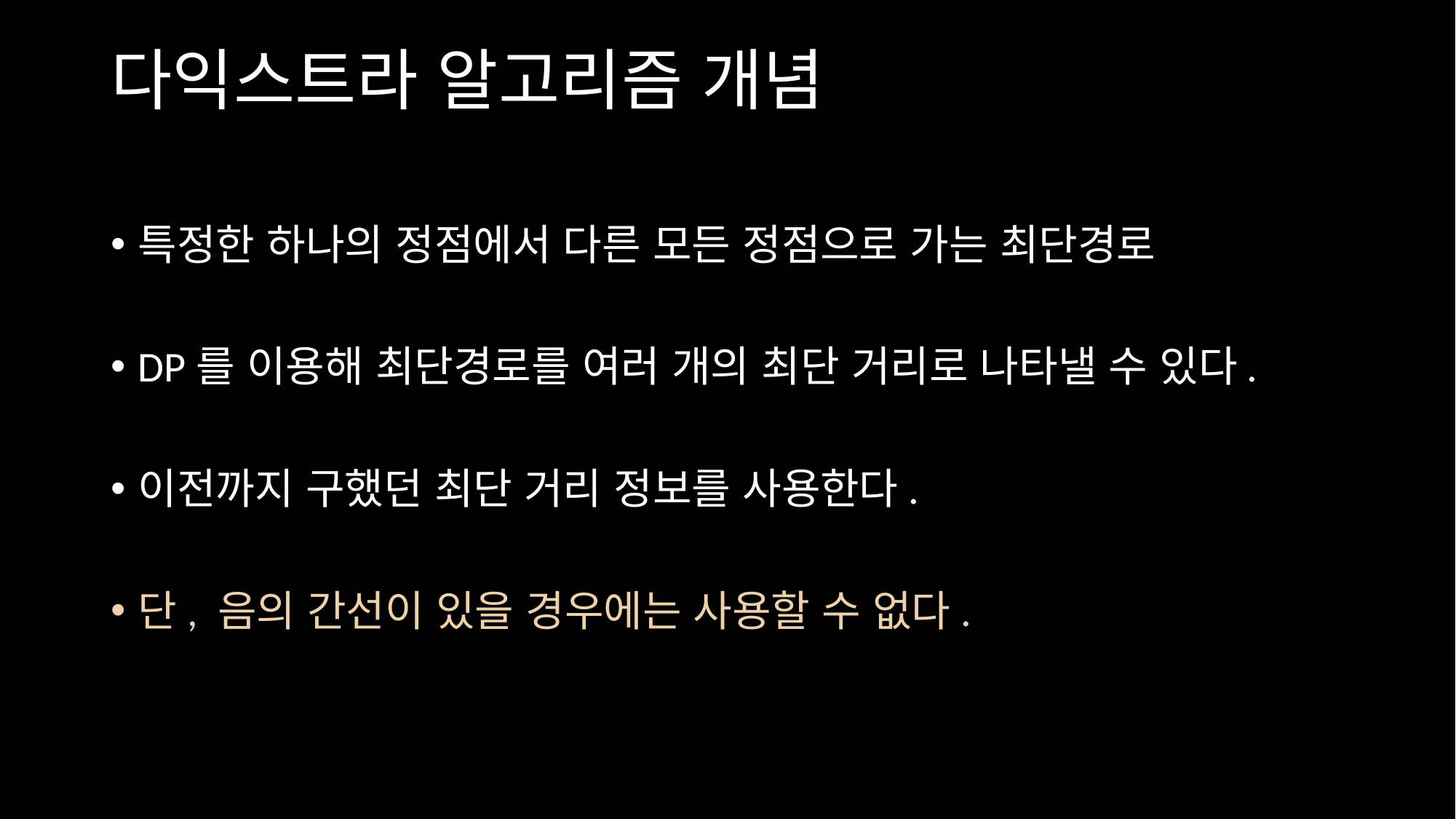

# 다익스트라 알고리즘 개념
특정한 하나의 정점에서 다른 모든 정점으로 가는 최단경로

DP를 이용해 최단경로를 여러 개의 최단 거리로 나타낼 수 있다.

이전까지 구했던 최단 거리 정보를 사용한다.

단, 음의 간선이 있을 경우에는 사용할 수 없다.